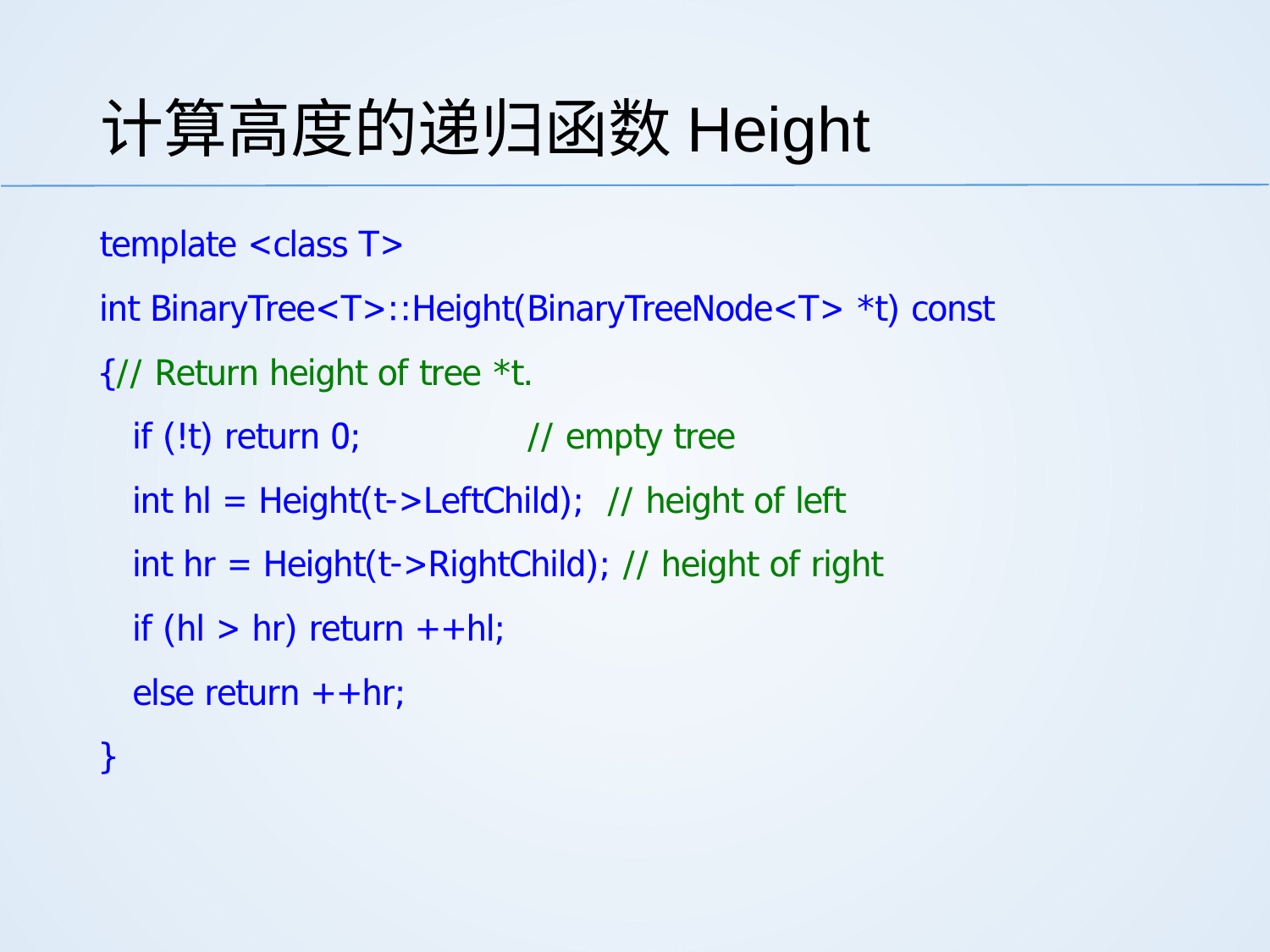

# 计算高度的递归函数Height
template <class T>
int BinaryTree<T>::Height(BinaryTreeNode<T> *t) const
{// Return height of tree *t.
   if (!t) return 0;               // empty tree
   int hl = Height(t->LeftChild);  // height of left
   int hr = Height(t->RightChild); // height of right
   if (hl > hr) return ++hl;
   else return ++hr;
}

59